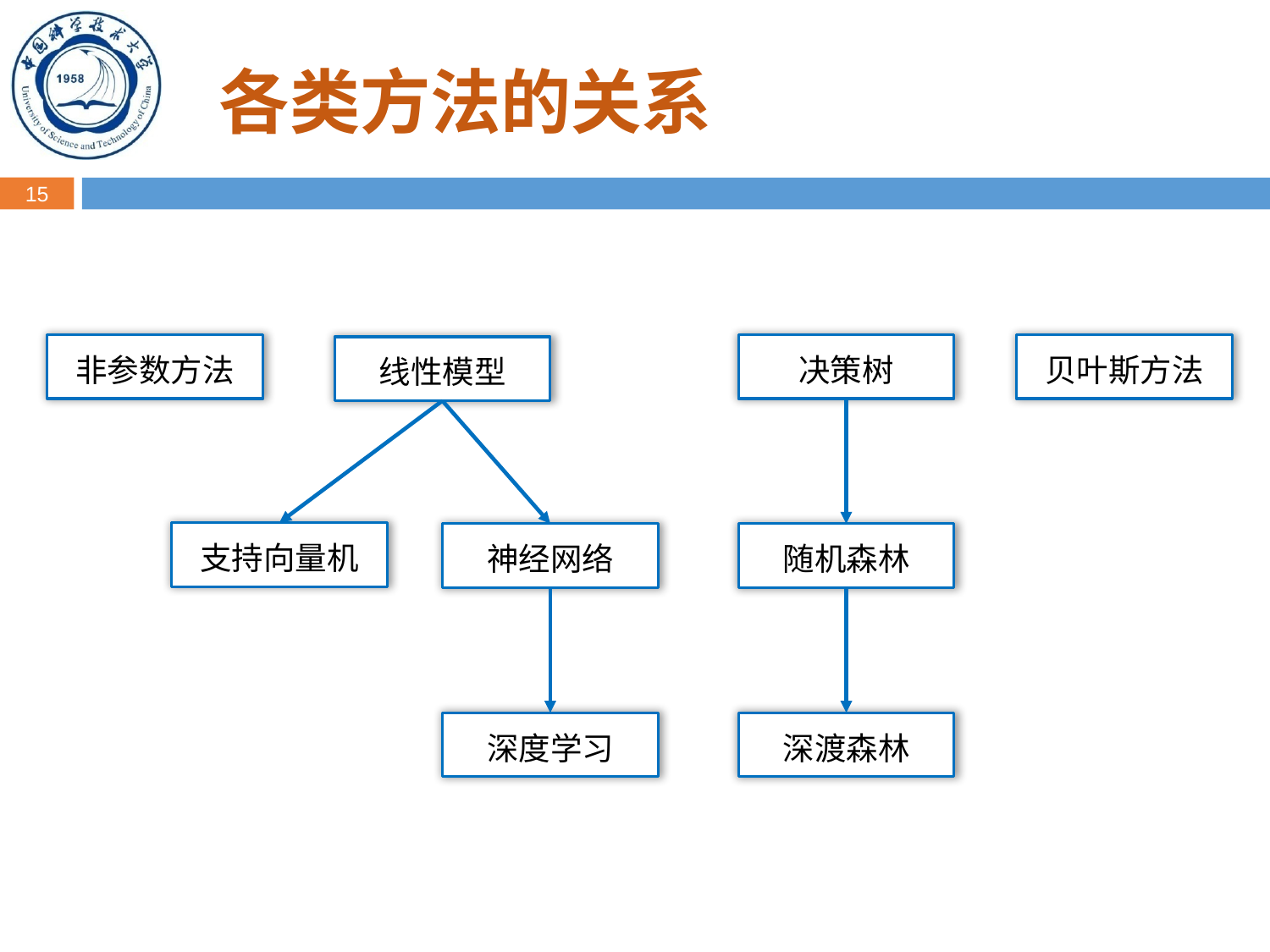

# 各类方法的关系
15
非参数方法
决策树
贝叶斯方法
线性模型
支持向量机
神经网络
随机森林
深度学习
深渡森林